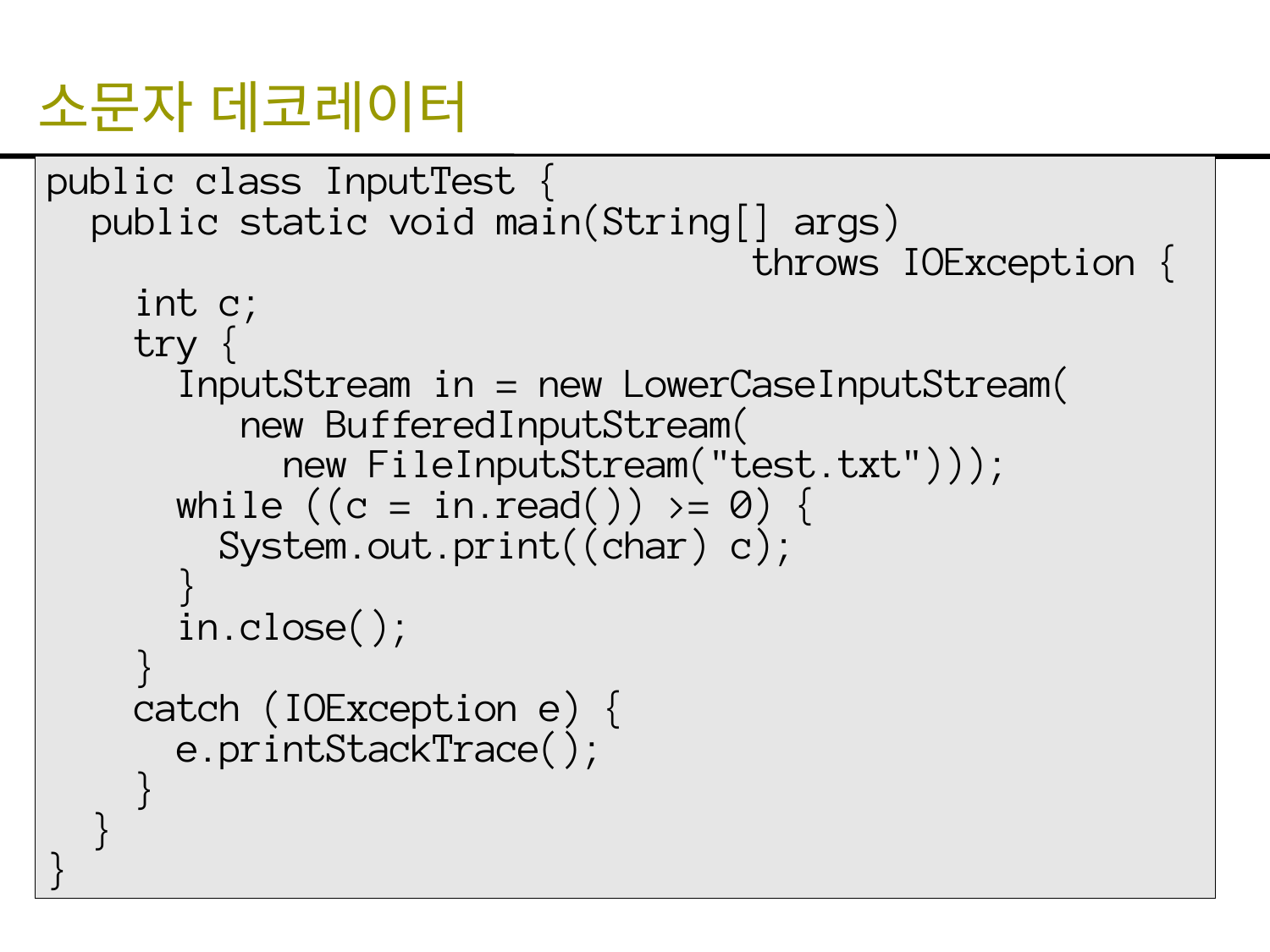

# 소문자 데코레이터
public class InputTest {
  public static void main(String[] args)
                                 throws IOException {
    int c;
    try {
      InputStream in = new LowerCaseInputStream(
         new BufferedInputStream(
           new FileInputStream("test.txt")));
      while ((c = in.read()) >= 0) {
        System.out.print((char) c);
      }
      in.close();
    }
    catch (IOException e) {
      e.printStackTrace();
    }
  }
}